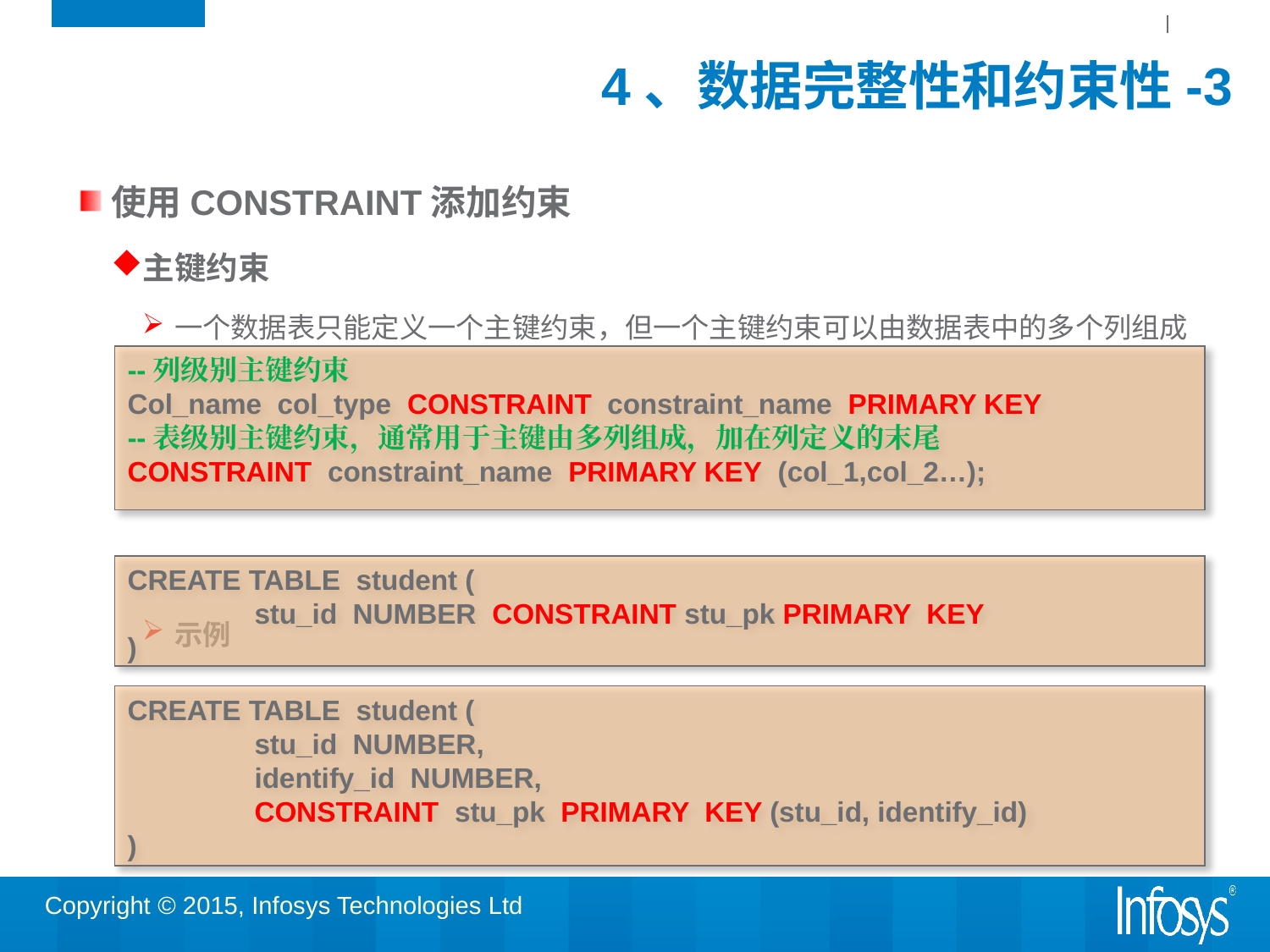

# 4、数据完整性和约束性-3
使用CONSTRAINT添加约束
主键约束
一个数据表只能定义一个主键约束，但一个主键约束可以由数据表中的多个列组成

示例
--列级别主键约束
Col_name  col_type  CONSTRAINT  constraint_name  PRIMARY KEY
--表级别主键约束，通常用于主键由多列组成，加在列定义的末尾
CONSTRAINT  constraint_name  PRIMARY KEY  (col_1,col_2…);

CREATE TABLE  student (
	stu_id  NUMBER  CONSTRAINT stu_pk PRIMARY  KEY
)

CREATE TABLE  student (
	stu_id  NUMBER,
	identify_id  NUMBER,
	CONSTRAINT  stu_pk  PRIMARY  KEY (stu_id, identify_id)
)